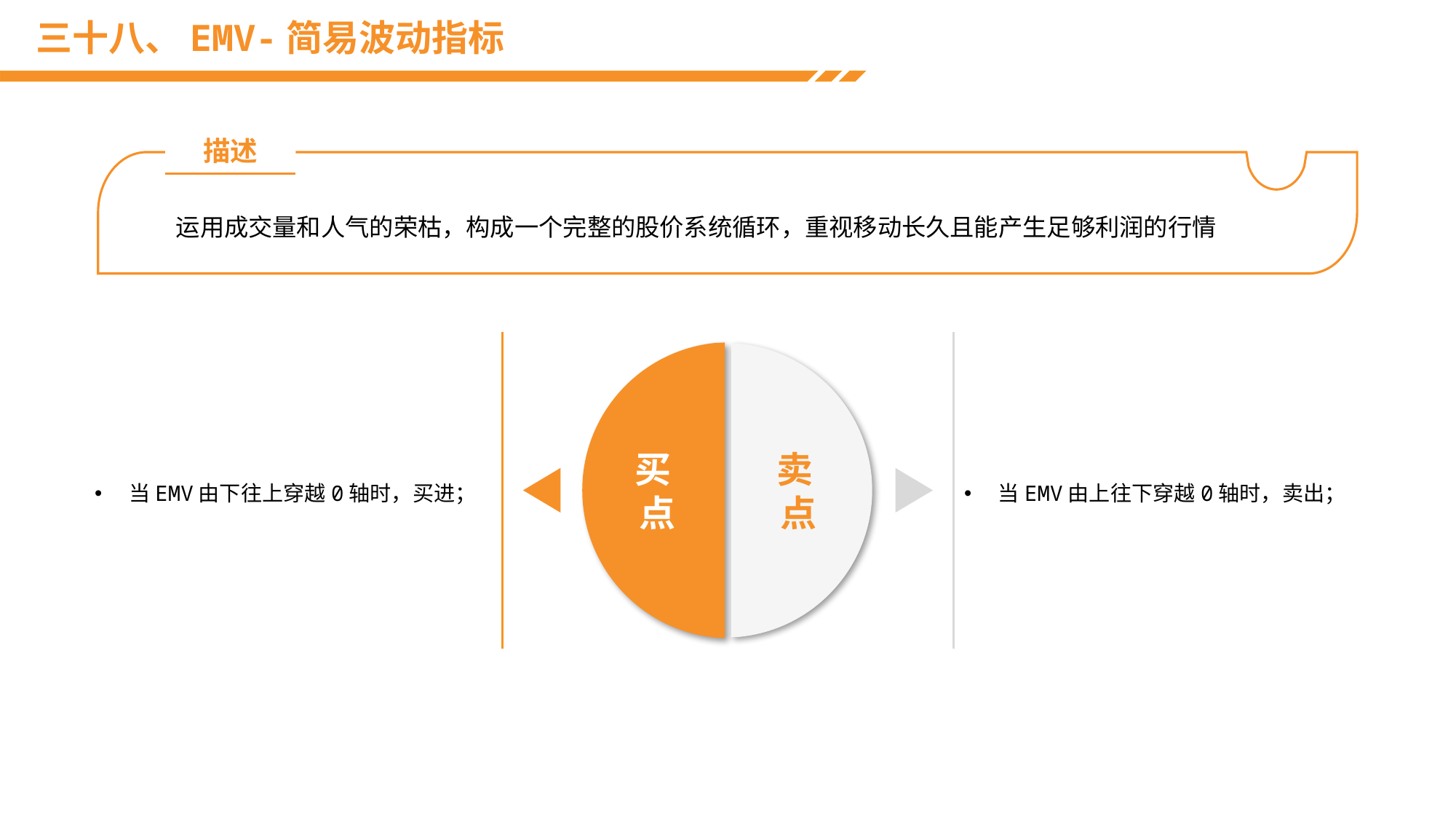

# 三十八、EMV-简易波动指标
描述

运用成交量和人气的荣枯，构成一个完整的股价系统循环，重视移动长久且能产生足够利润的行情
当EMV由下往上穿越0轴时，买进；
当EMV由上往下穿越0轴时，卖出；

买
点
卖
点